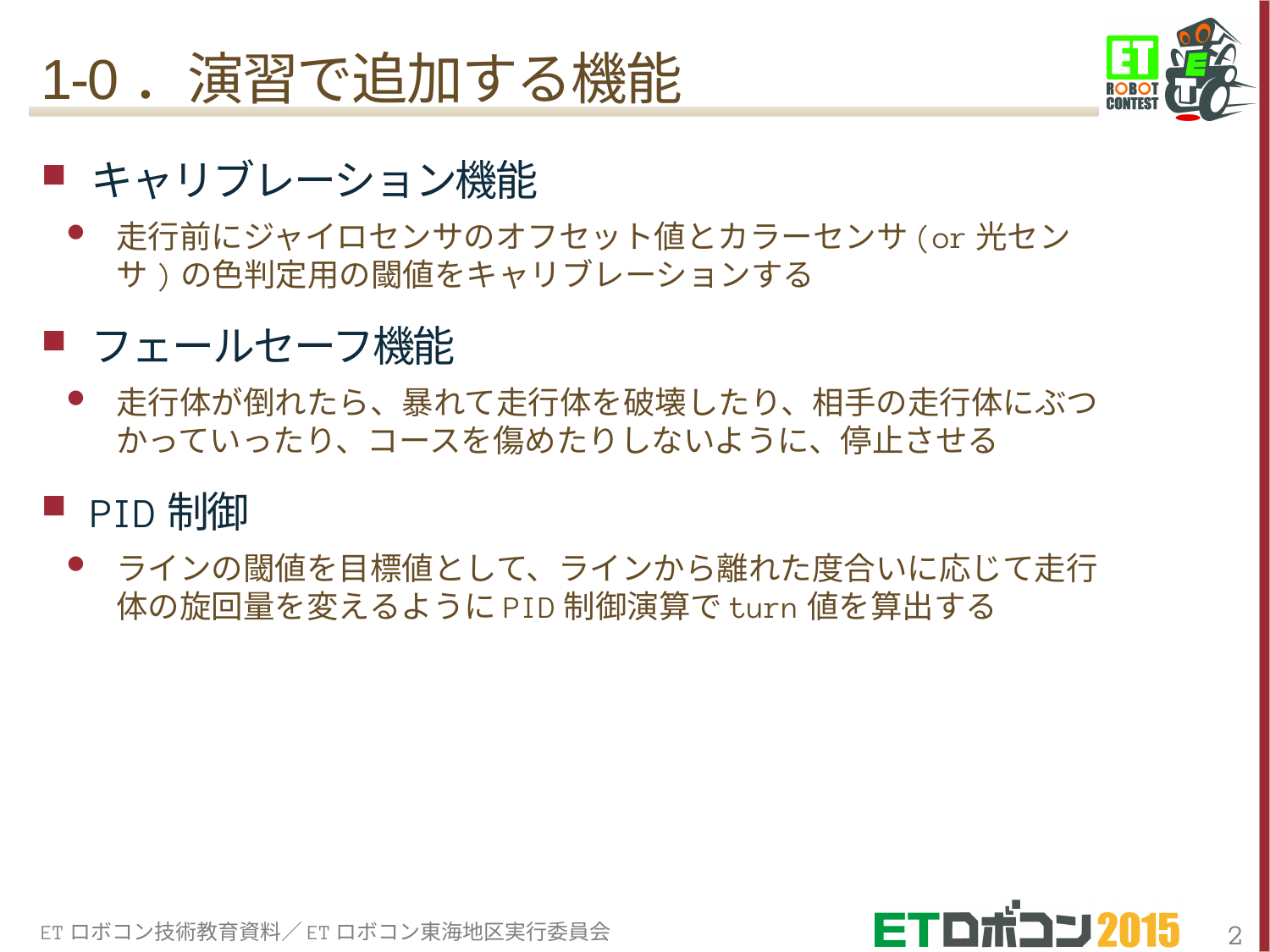

# 1-0．演習で追加する機能
キャリブレーション機能
走行前にジャイロセンサのオフセット値とカラーセンサ(or光センサ)の色判定用の閾値をキャリブレーションする
フェールセーフ機能
走行体が倒れたら、暴れて走行体を破壊したり、相手の走行体にぶつかっていったり、コースを傷めたりしないように、停止させる
PID制御
ラインの閾値を目標値として、ラインから離れた度合いに応じて走行体の旋回量を変えるようにPID制御演算でturn値を算出する
ETロボコン技術教育資料／ETロボコン東海地区実行委員会
2